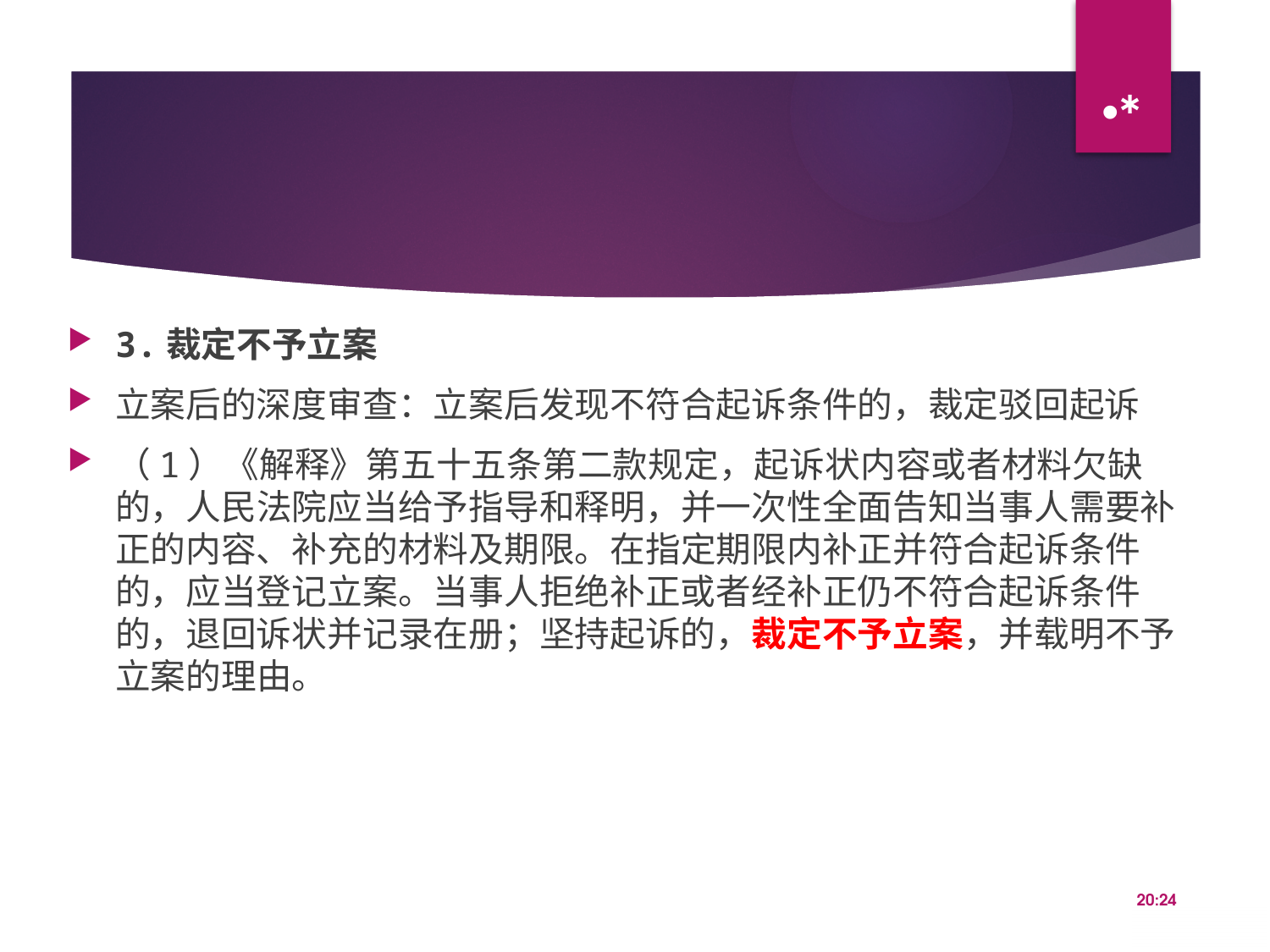

*
#
3.裁定不予立案
立案后的深度审查：立案后发现不符合起诉条件的，裁定驳回起诉
（1）《解释》第五十五条第二款规定，起诉状内容或者材料欠缺的，人民法院应当给予指导和释明，并一次性全面告知当事人需要补正的内容、补充的材料及期限。在指定期限内补正并符合起诉条件的，应当登记立案。当事人拒绝补正或者经补正仍不符合起诉条件的，退回诉状并记录在册；坚持起诉的，裁定不予立案，并载明不予立案的理由。

20:24